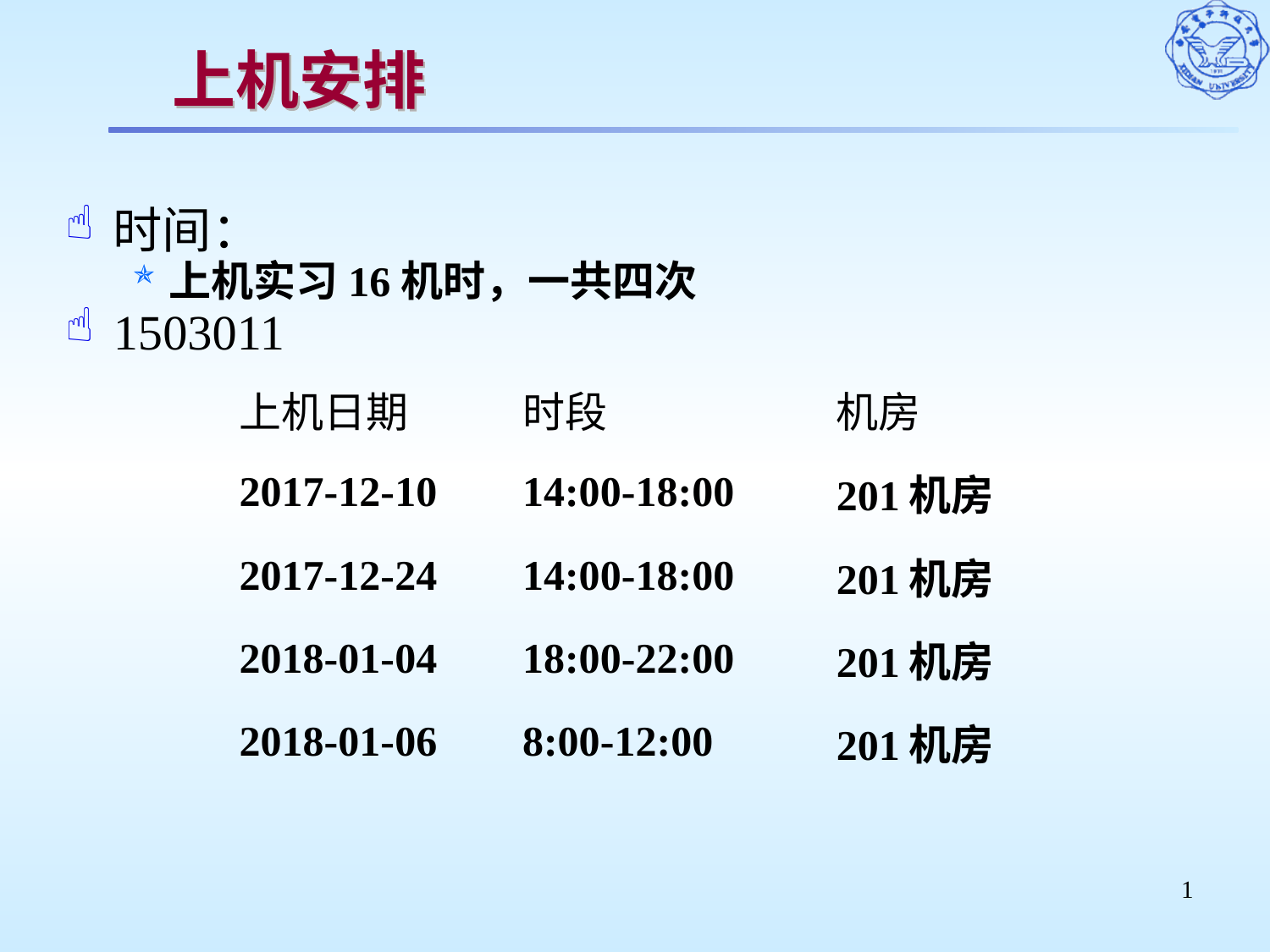

# 上机安排

时间：
上机实习16机时，一共四次
1503011

| 上机日期 | 时段 | 机房 |
| --- | --- | --- |
| 2017-12-10 | 14:00-18:00 | 201机房 |
| 2017-12-24 | 14:00-18:00 | 201机房 |
| 2018-01-04 | 18:00-22:00 | 201机房 |
| 2018-01-06 | 8:00-12:00 | 201机房 |
1